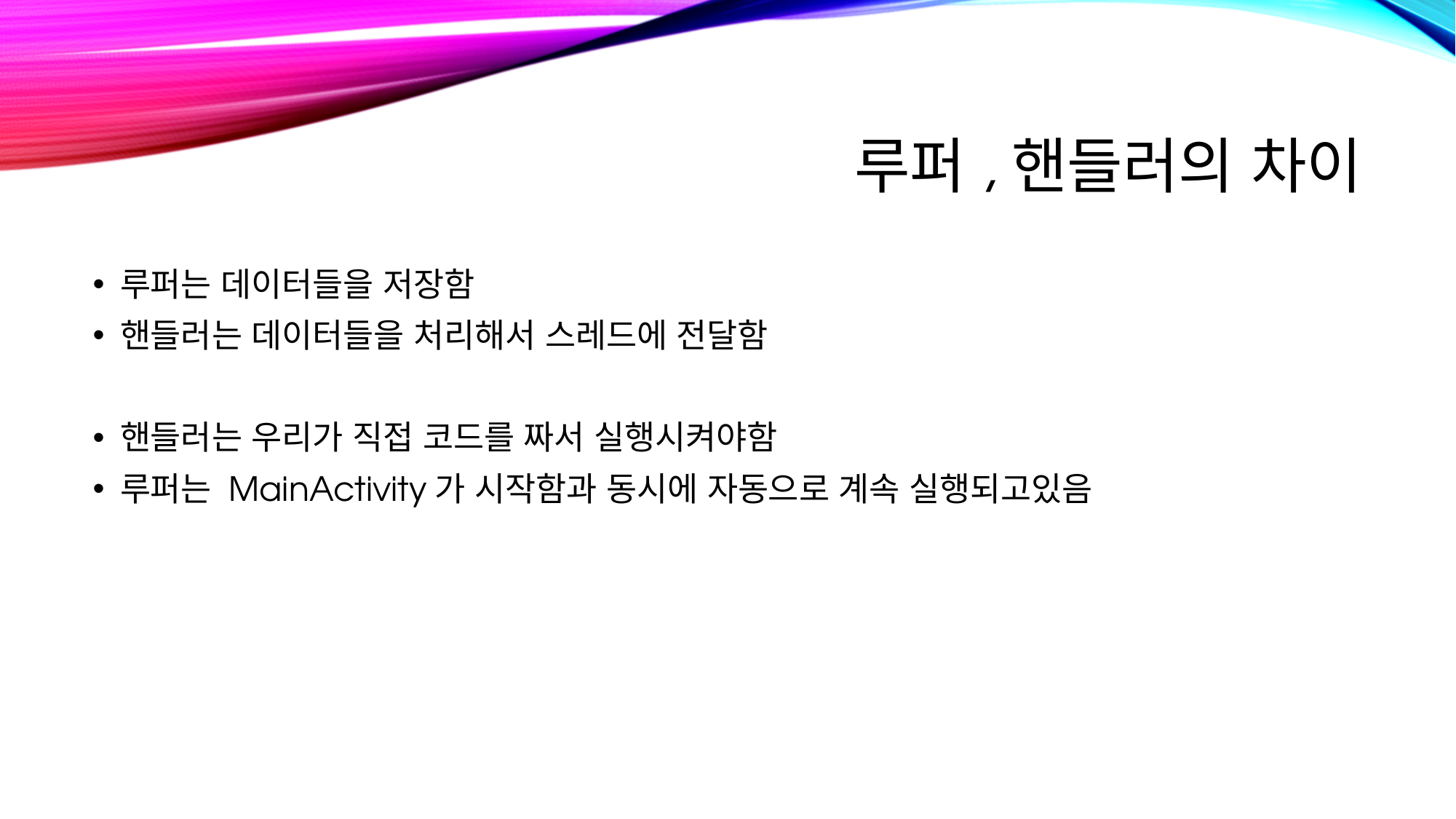

# 루퍼,핸들러의 차이
루퍼는 데이터들을 저장함
핸들러는 데이터들을 처리해서 스레드에 전달함

핸들러는 우리가 직접 코드를 짜서 실행시켜야함
루퍼는 MainActivity가 시작함과 동시에 자동으로 계속 실행되고있음